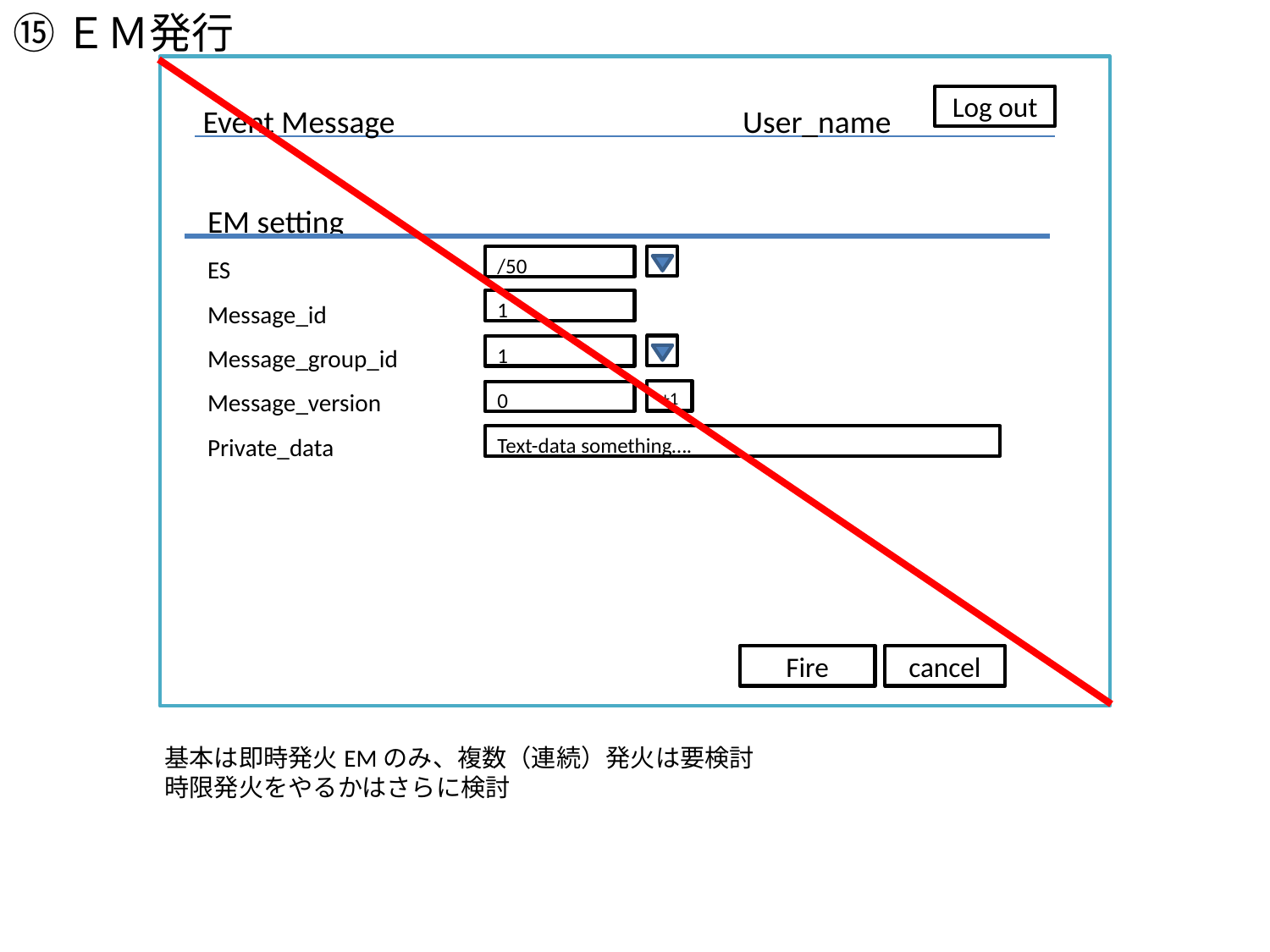

⑮ＥＭ発行

Event Message
User_name
Log out
EM setting
ES
Message_id
Message_group_id
Message_version
Private_data

/50

1

1

+1

0
Text-data something….
Fire
cancel
基本は即時発火EMのみ、複数（連続）発火は要検討
時限発火をやるかはさらに検討